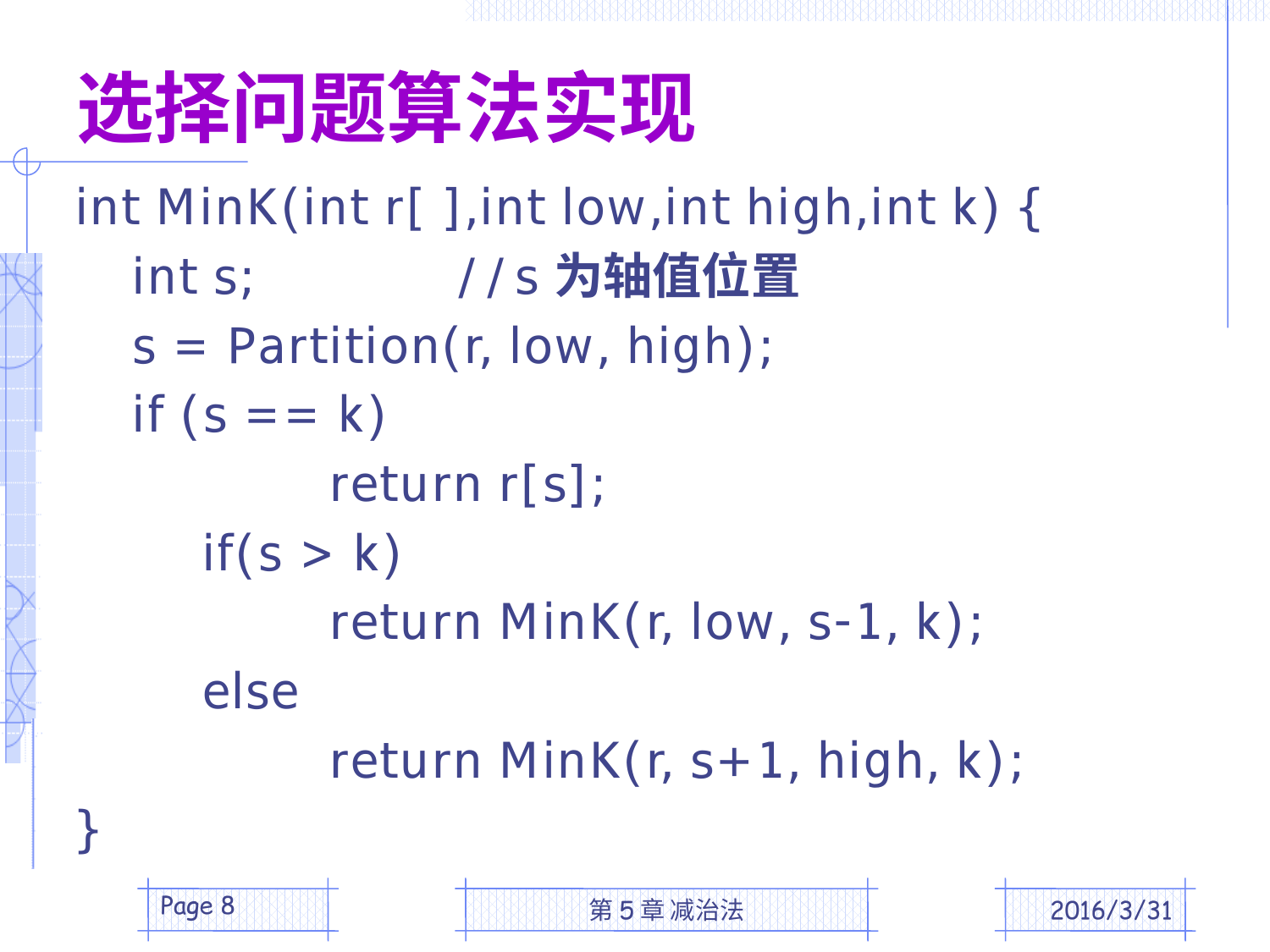

# 选择问题算法实现
int MinK(int r[ ],int low,int high,int k) {
    int s;              //s为轴值位置
    s = Partition(r, low, high);
    if (s == k)
		return r[s];
	if(s > k)
		return MinK(r, low, s-1, k);
	else
		return MinK(r, s+1, high, k);
}
Page 8
第5章 减治法
2016/3/31